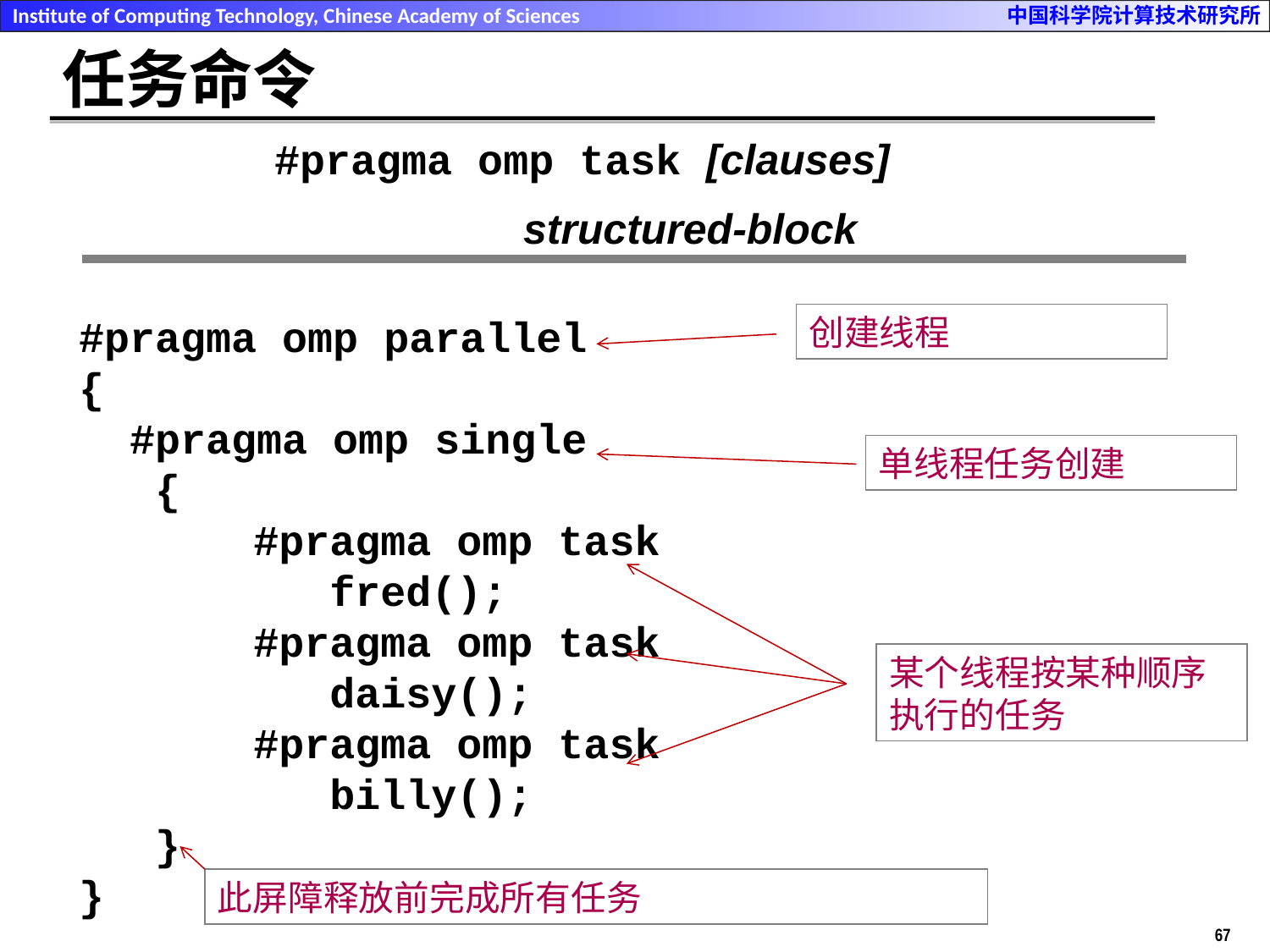

# 任务命令
#pragma omp task [clauses]
                     structured-block

#pragma omp parallel
{
  #pragma omp single
   {
		#pragma omp task
 		   fred();
		#pragma omp task
  	   daisy();
		#pragma omp task
		   billy();
   }
}
创建线程
单线程任务创建
某个线程按某种顺序执行的任务
此屏障释放前完成所有任务